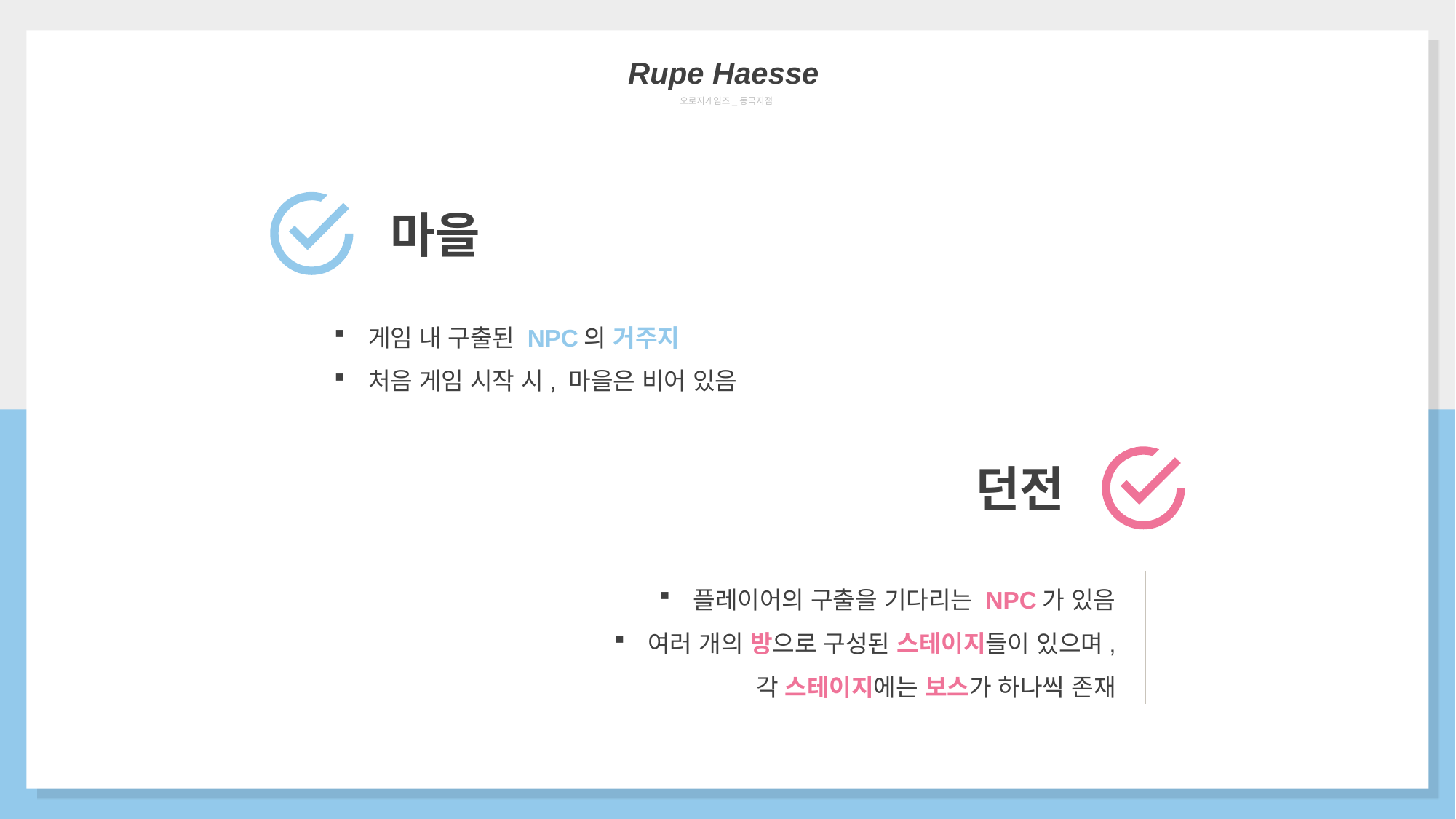

Rupe Haesse
오로지게임즈_동국지점

마을
게임 내 구출된 NPC의 거주지
처음 게임 시작 시, 마을은 비어 있음

던전
플레이어의 구출을 기다리는 NPC가 있음
여러 개의 방으로 구성된 스테이지들이 있으며,
각 스테이지에는 보스가 하나씩 존재